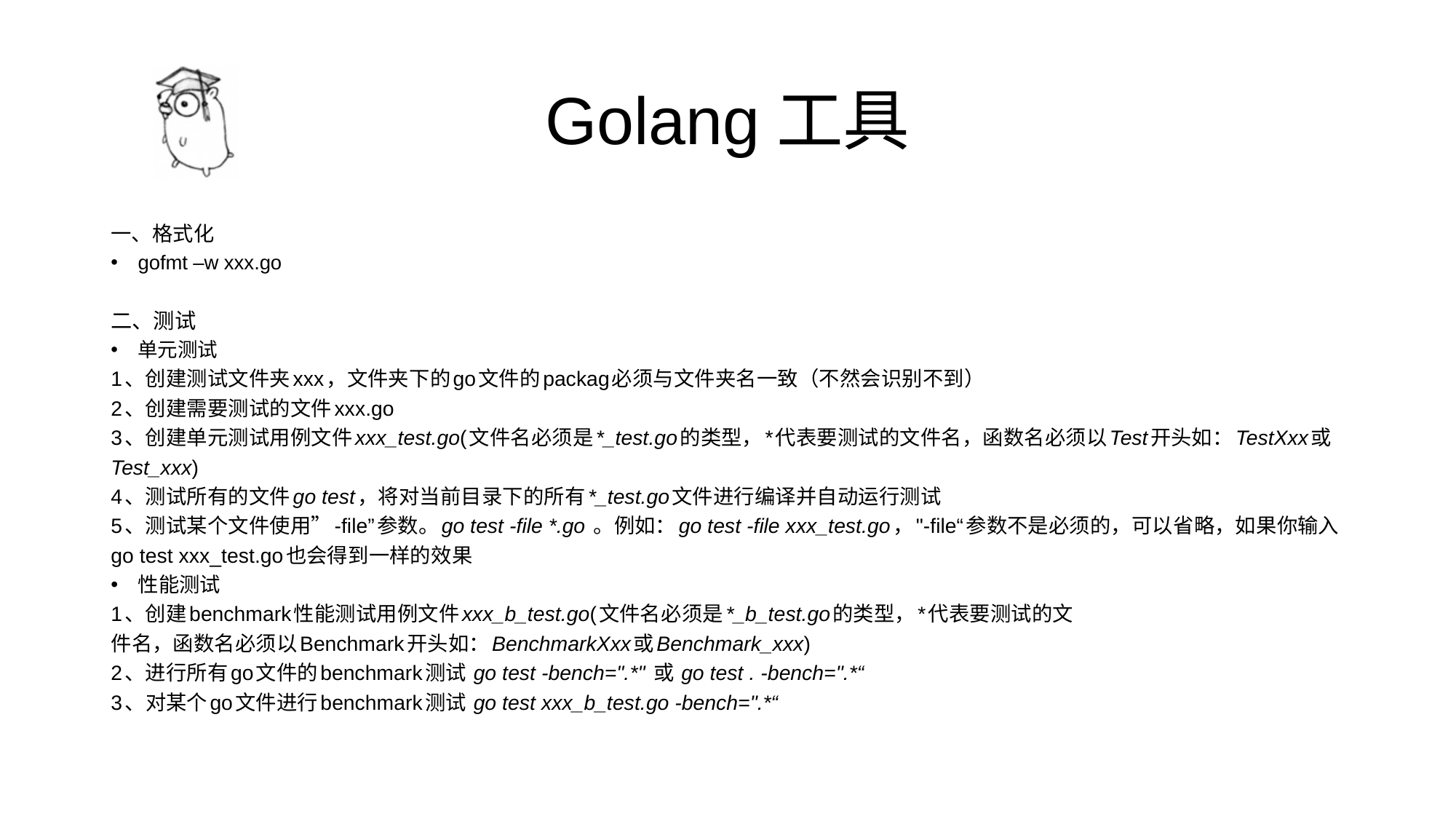

# Golang工具
一、格式化
gofmt –w xxx.go

二、测试
单元测试
1、创建测试文件夹xxx，文件夹下的go文件的packag必须与文件夹名一致（不然会识别不到）
2、创建需要测试的文件xxx.go
3、创建单元测试用例文件xxx_test.go(文件名必须是*_test.go的类型，*代表要测试的文件名，函数名必须以Test开头如：TestXxx或
Test_xxx)
4、测试所有的文件go test，将对当前目录下的所有*_test.go文件进行编译并自动运行测试
5、测试某个文件使用”-file”参数。go test -file *.go 。例如：go test -file xxx_test.go，"-file“参数不是必须的，可以省略，如果你输入
go test xxx_test.go也会得到一样的效果
性能测试
1、创建benchmark性能测试用例文件xxx_b_test.go(文件名必须是*_b_test.go的类型，*代表要测试的文
件名，函数名必须以Benchmark开头如：BenchmarkXxx或Benchmark_xxx)
2、进行所有go文件的benchmark测试 go test -bench=".*" 或 go test . -bench=".*“
3、对某个go文件进行benchmark测试 go test xxx_b_test.go -bench=".*“